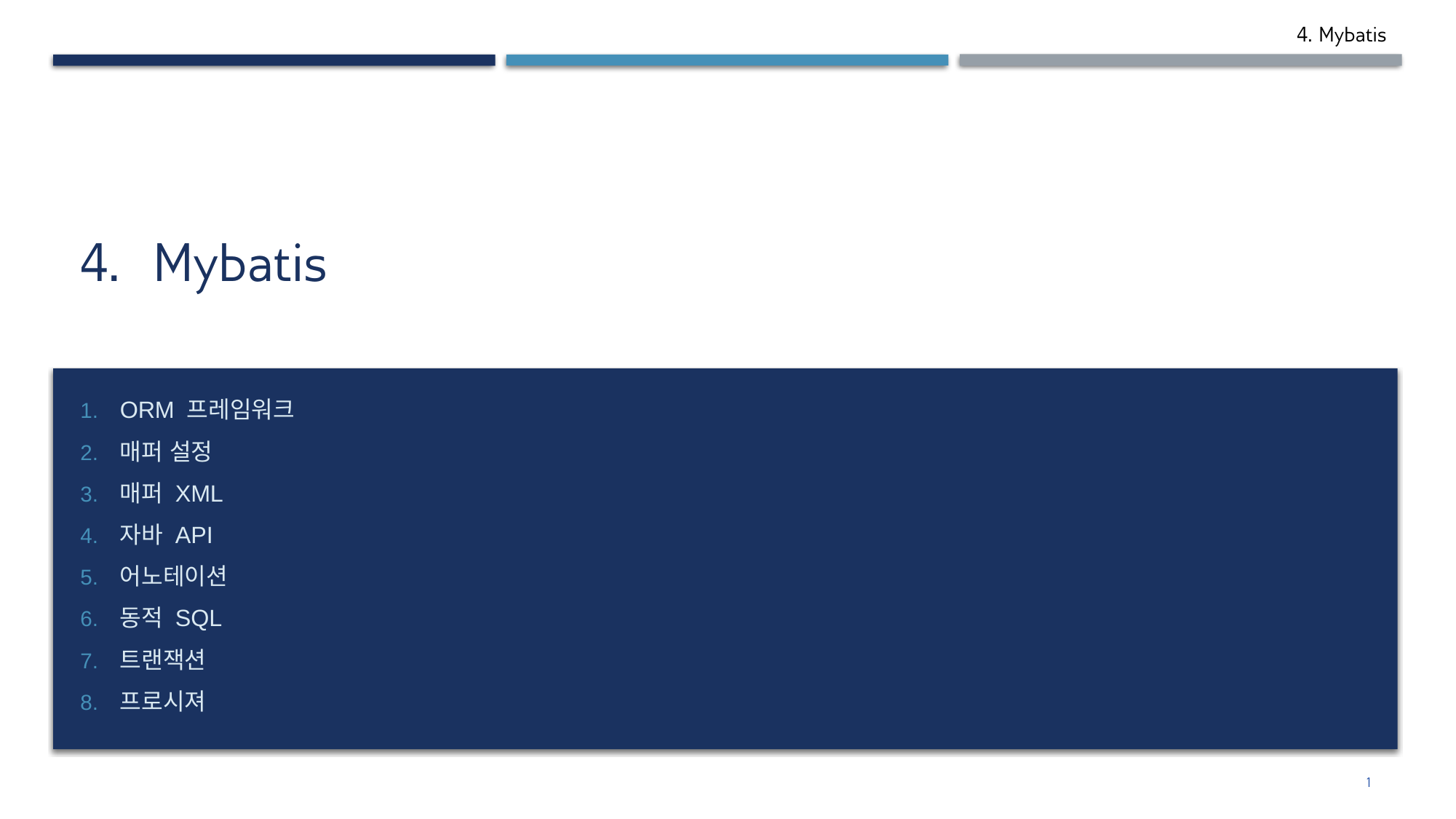

# 4.  Mybatis
ORM 프레임워크
매퍼 설정
매퍼 XML
자바 API
어노테이션
동적 SQL
트랜잭션
프로시져
1